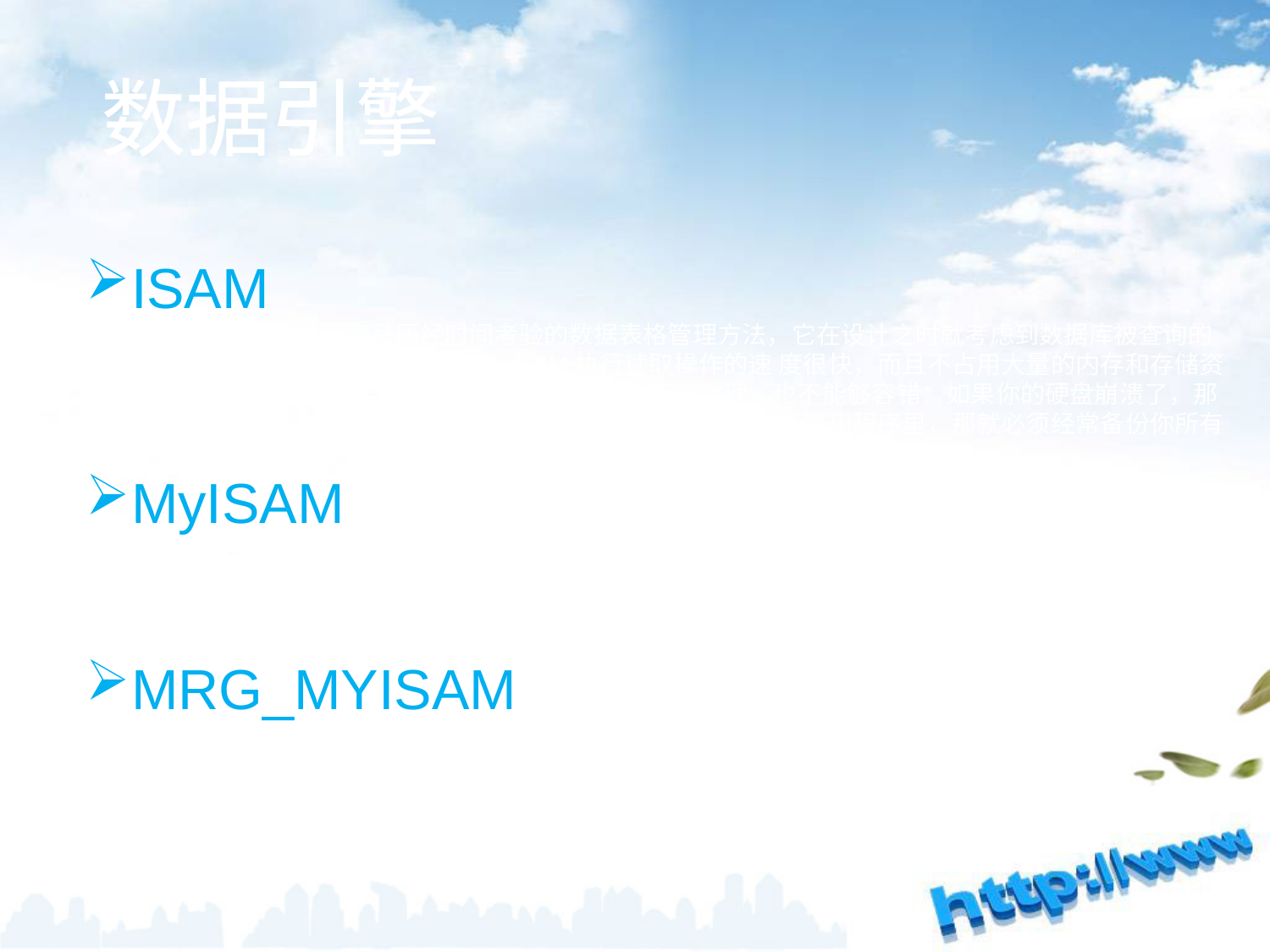

数据引擎
ISAM
ISAM是一个定义明确且历经时间考验的数据表格管理方法，它在设计之时就考虑到数据库被查询的次数要远大于更新的次数。因此，ISAM执行读取操作的速 度很快，而且不占用大量的内存和存储资源。ISAM的两个主要不足之处在于，它不支持事务处理，也不能够容错：如果你的硬盘崩溃了，那么数据文件就无法恢 复了。如果你正在把ISAM用在关键任务应用程序里，那就必须经常备份你所有的实时数据，通过其复制特性，MySQL能够支持这样的备份应用程序。
MyISAM
MyISAM是MySQL的ISAM扩展格式和缺省的数据库引擎。除了提供ISAM里所没有的索引和字段管理的大量功能，MyISAM还使用一种表格锁定 的机制，来优化多个并发的读写操作。其代价是你需要经常运行OPTIMIZE TABLE命令，来恢复被更新机制所浪费的空间。不支持事务、表锁、全文索引、适合olap（在线分析处理），其中frm:放数据结构文件，myd:放数据文件，myi:放索引文件 。
MRG_MYISAM
merge存储引擎。可以将同构的表合在一起使用。文档上说的“同构”指的是表定义相同，表的索引相同，但根据测试，索引结构不一样也没有问题。